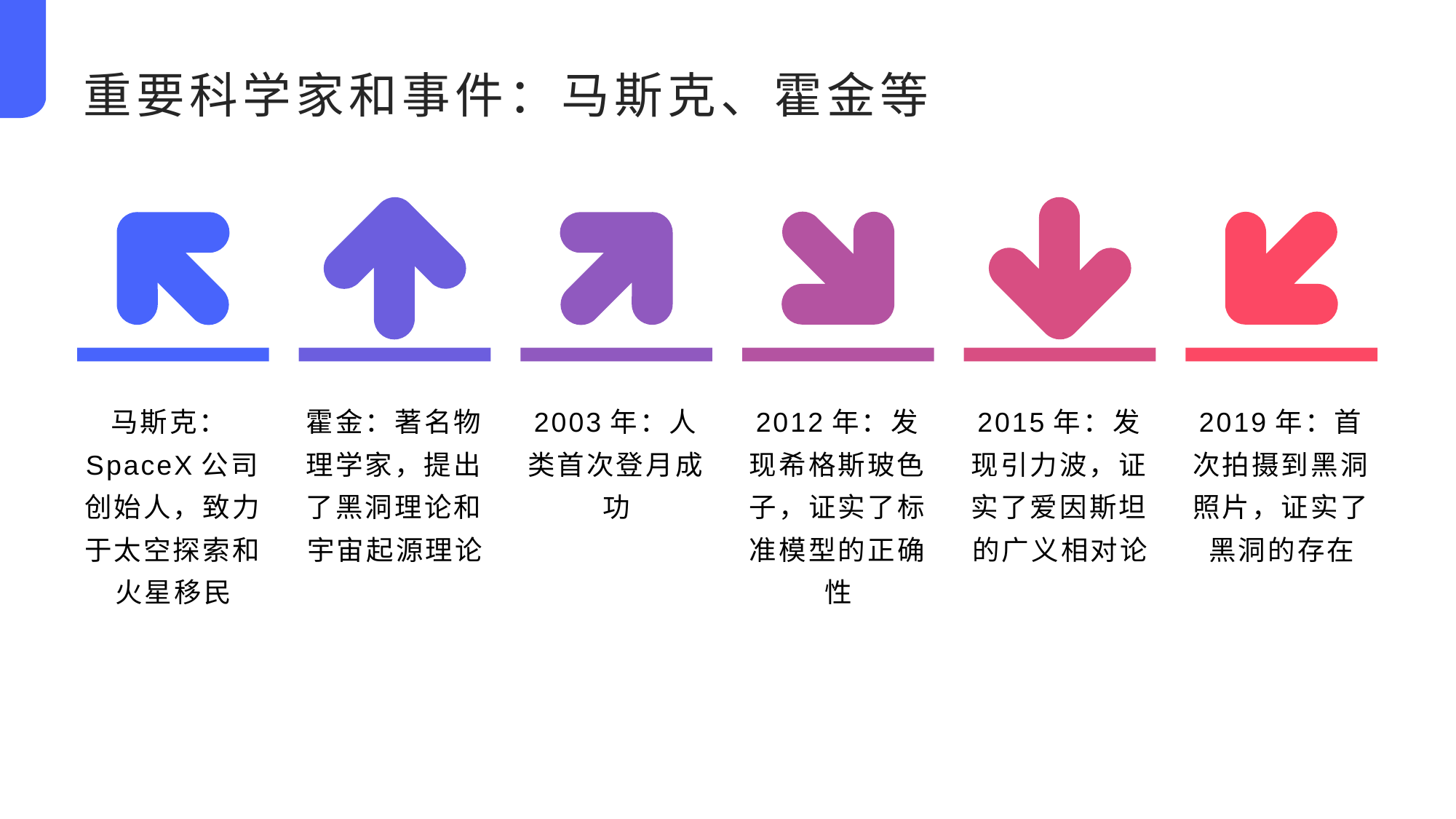

重要科学家和事件：马斯克、霍金等

马斯克：SpaceX公司创始人，致力于太空探索和火星移民
霍金：著名物理学家，提出了黑洞理论和宇宙起源理论
2003年：人类首次登月成功
2012年：发现希格斯玻色子，证实了标准模型的正确性
2015年：发现引力波，证实了爱因斯坦的广义相对论
2019年：首次拍摄到黑洞照片，证实了黑洞的存在